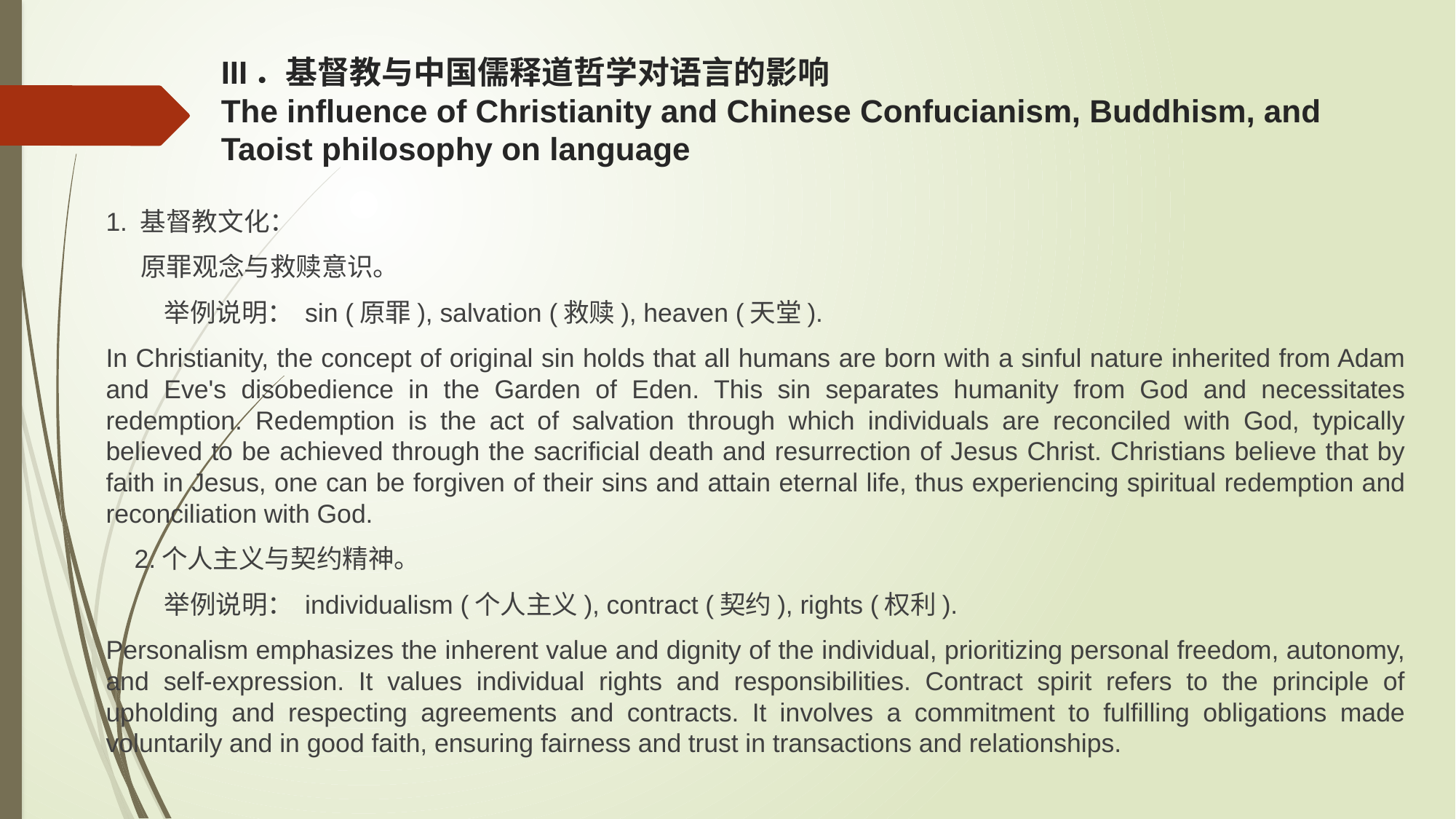

# III．基督教与中国儒释道哲学对语言的影响 The influence of Christianity and Chinese Confucianism, Buddhism, and Taoist philosophy on language
1. 基督教文化：
     原罪观念与救赎意识。
         举例说明： sin (原罪), salvation (救赎), heaven (天堂).
In Christianity, the concept of original sin holds that all humans are born with a sinful nature inherited from Adam and Eve's disobedience in the Garden of Eden. This sin separates humanity from God and necessitates redemption. Redemption is the act of salvation through which individuals are reconciled with God, typically believed to be achieved through the sacrificial death and resurrection of Jesus Christ. Christians believe that by faith in Jesus, one can be forgiven of their sins and attain eternal life, thus experiencing spiritual redemption and reconciliation with God.
    2.个人主义与契约精神。
         举例说明： individualism (个人主义), contract (契约), rights (权利).
Personalism emphasizes the inherent value and dignity of the individual, prioritizing personal freedom, autonomy, and self-expression. It values individual rights and responsibilities. Contract spirit refers to the principle of upholding and respecting agreements and contracts. It involves a commitment to fulfilling obligations made voluntarily and in good faith, ensuring fairness and trust in transactions and relationships.